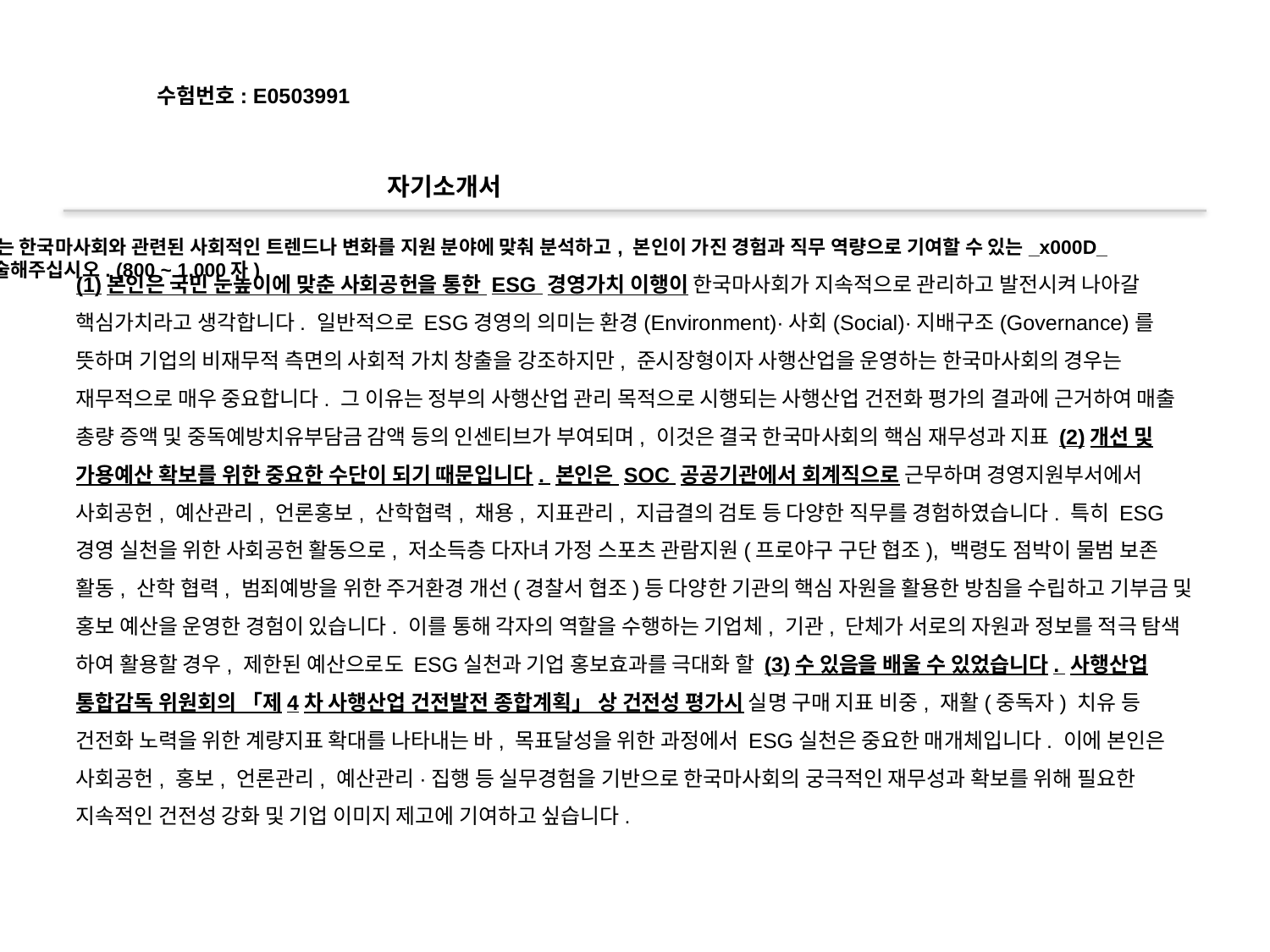

수험번호: E0503991
#

자기소개서

본인이 최근 관심을 갖고 있는 한국마사회와 관련된 사회적인 트렌드나 변화를 지원 분야에 맞춰 분석하고, 본인이 가진 경험과 직무 역량으로 기여할 수 있는_x000D_
바가 무엇인지 자세하게 기술해주십시오. (800 ~ 1,000자)

(1)본인은 국민 눈높이에 맞춘 사회공헌을 통한 ESG 경영가치 이행이 한국마사회가 지속적으로 관리하고 발전시켜 나아갈 핵심가치라고 생각합니다. 일반적으로 ESG경영의 의미는 환경(Environment)·사회(Social)·지배구조(Governance)를 뜻하며 기업의 비재무적 측면의 사회적 가치 창출을 강조하지만, 준시장형이자 사행산업을 운영하는 한국마사회의 경우는 재무적으로 매우 중요합니다. 그 이유는 정부의 사행산업 관리 목적으로 시행되는 사행산업 건전화 평가의 결과에 근거하여 매출 총량 증액 및 중독예방치유부담금 감액 등의 인센티브가 부여되며, 이것은 결국 한국마사회의 핵심 재무성과 지표 (2)개선 및 가용예산 확보를 위한 중요한 수단이 되기 때문입니다. 본인은 SOC 공공기관에서 회계직으로 근무하며 경영지원부서에서 사회공헌, 예산관리, 언론홍보, 산학협력, 채용, 지표관리, 지급결의 검토 등 다양한 직무를 경험하였습니다. 특히 ESG경영 실천을 위한 사회공헌 활동으로, 저소득층 다자녀 가정 스포츠 관람지원(프로야구 구단 협조), 백령도 점박이 물범 보존 활동, 산학 협력, 범죄예방을 위한 주거환경 개선(경찰서 협조)등 다양한 기관의 핵심 자원을 활용한 방침을 수립하고 기부금 및 홍보 예산을 운영한 경험이 있습니다. 이를 통해 각자의 역할을 수행하는 기업체, 기관, 단체가 서로의 자원과 정보를 적극 탐색 하여 활용할 경우, 제한된 예산으로도 ESG실천과 기업 홍보효과를 극대화 할 (3)수 있음을 배울 수 있었습니다. 사행산업 통합감독 위원회의 「제4차 사행산업 건전발전 종합계획」 상 건전성 평가시 실명 구매 지표 비중, 재활(중독자) 치유 등 건전화 노력을 위한 계량지표 확대를 나타내는 바, 목표달성을 위한 과정에서 ESG실천은 중요한 매개체입니다. 이에 본인은 사회공헌, 홍보, 언론관리, 예산관리·집행 등 실무경험을 기반으로 한국마사회의 궁극적인 재무성과 확보를 위해 필요한 지속적인 건전성 강화 및 기업 이미지 제고에 기여하고 싶습니다.

자기소개서 기반 면접 질문 제안

(1) 한국마사회의 ESG 경영가치 이행에서 사회공헌의 중요성에 대해 좀 더 구체적으로 설명해 주시겠어요?
(2) 경영지원부서에서 다양한 직무 경험을 통해 배우신 점은 무엇인가요?
(3) 사행산업 통합감독 위원회의 계획에서 실명 구매 지표 비중 확대는 어떤 의미인가요?